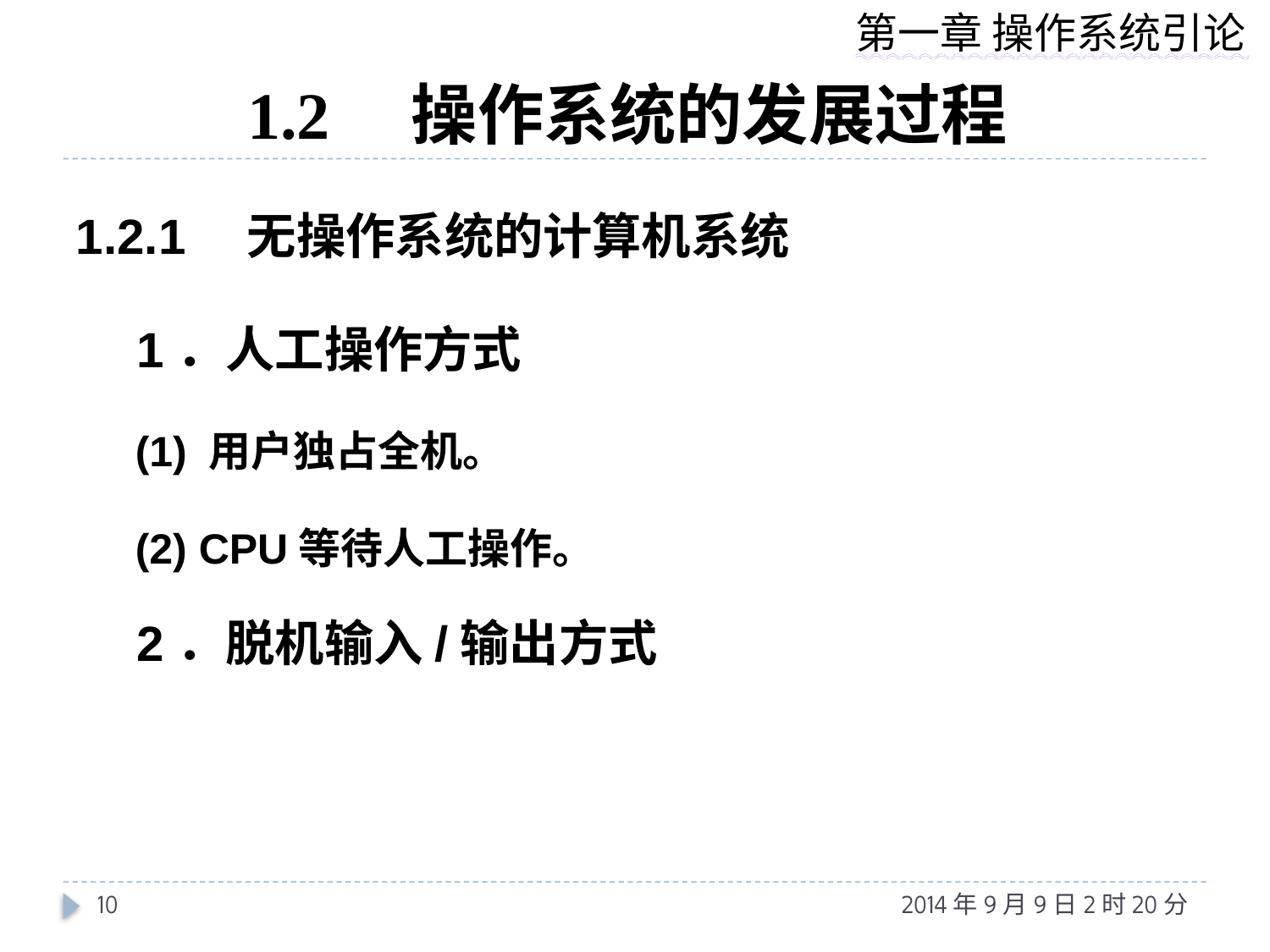

# 1.2　操作系统的发展过程
1.2.1　无操作系统的计算机系统
　1．人工操作方式
     (1) 用户独占全机。
     (2) CPU等待人工操作。
　2．脱机输入/输出方式

10
2014年9月9日2时20分